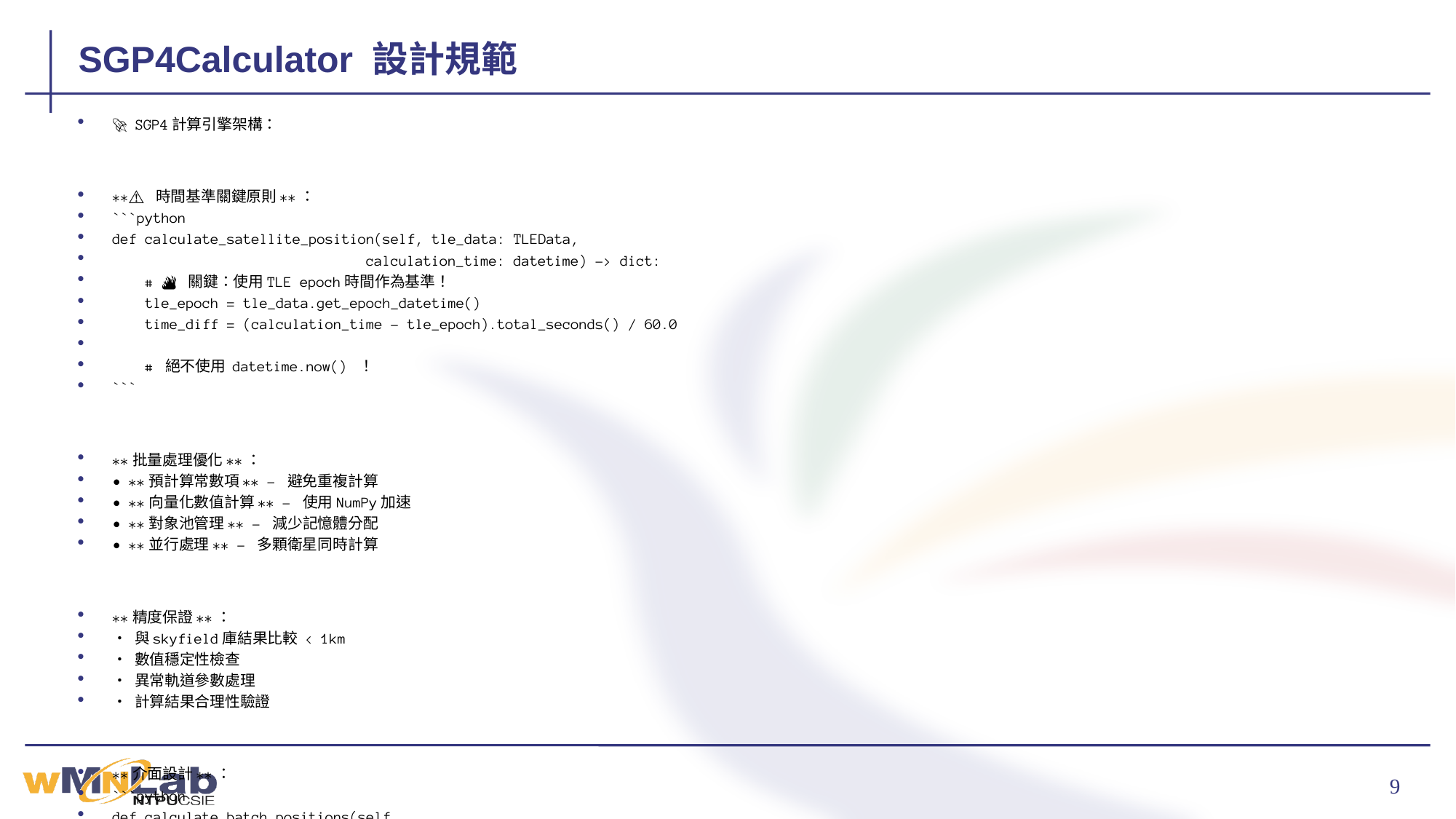

# SGP4Calculator 設計規範
🚀 SGP4計算引擎架構：

**⚠️ 時間基準關鍵原則**：
```python
def calculate_satellite_position(self, tle_data: TLEData,
                               calculation_time: datetime) -> dict:
    # 🔥 關鍵：使用TLE epoch時間作為基準！
    tle_epoch = tle_data.get_epoch_datetime()
    time_diff = (calculation_time - tle_epoch).total_seconds() / 60.0

    # 絕不使用 datetime.now() ！
```

**批量處理優化**：
• **預計算常數項** - 避免重複計算
• **向量化數值計算** - 使用NumPy加速
• **對象池管理** - 減少記憶體分配
• **並行處理** - 多顆衛星同時計算

**精度保證**：
• 與skyfield庫結果比較 < 1km
• 數值穩定性檢查
• 異常軌道參數處理
• 計算結果合理性驗證

**介面設計**：
```python
def calculate_batch_positions(self,
                            tle_data_list: List[TLEData],
                            calculation_times: List[datetime]) -> List[dict]
```